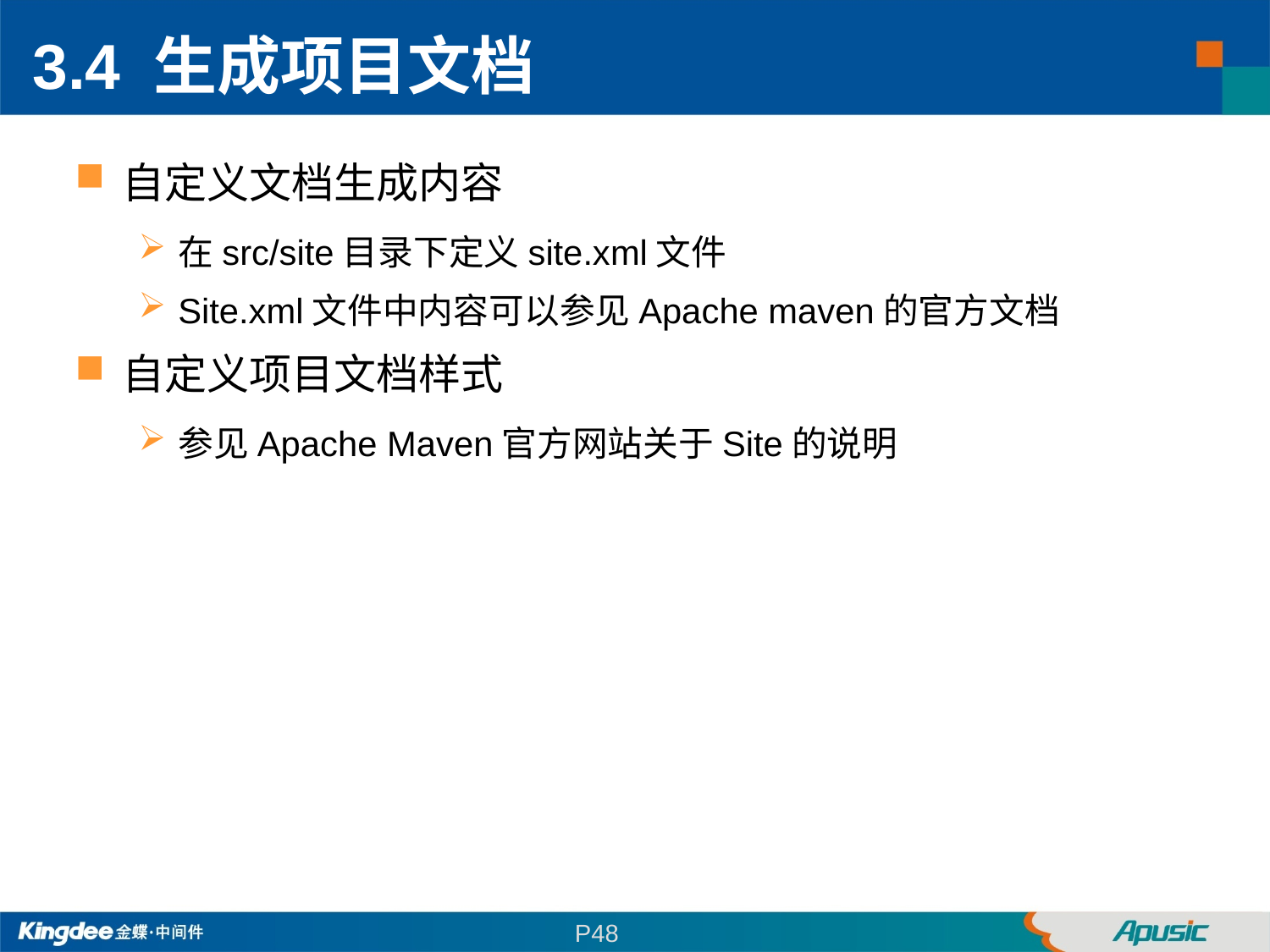

3.4 生成项目文档
自定义文档生成内容
在src/site目录下定义site.xml文件
Site.xml文件中内容可以参见Apache maven的官方文档
自定义项目文档样式
参见Apache Maven官方网站关于Site的说明